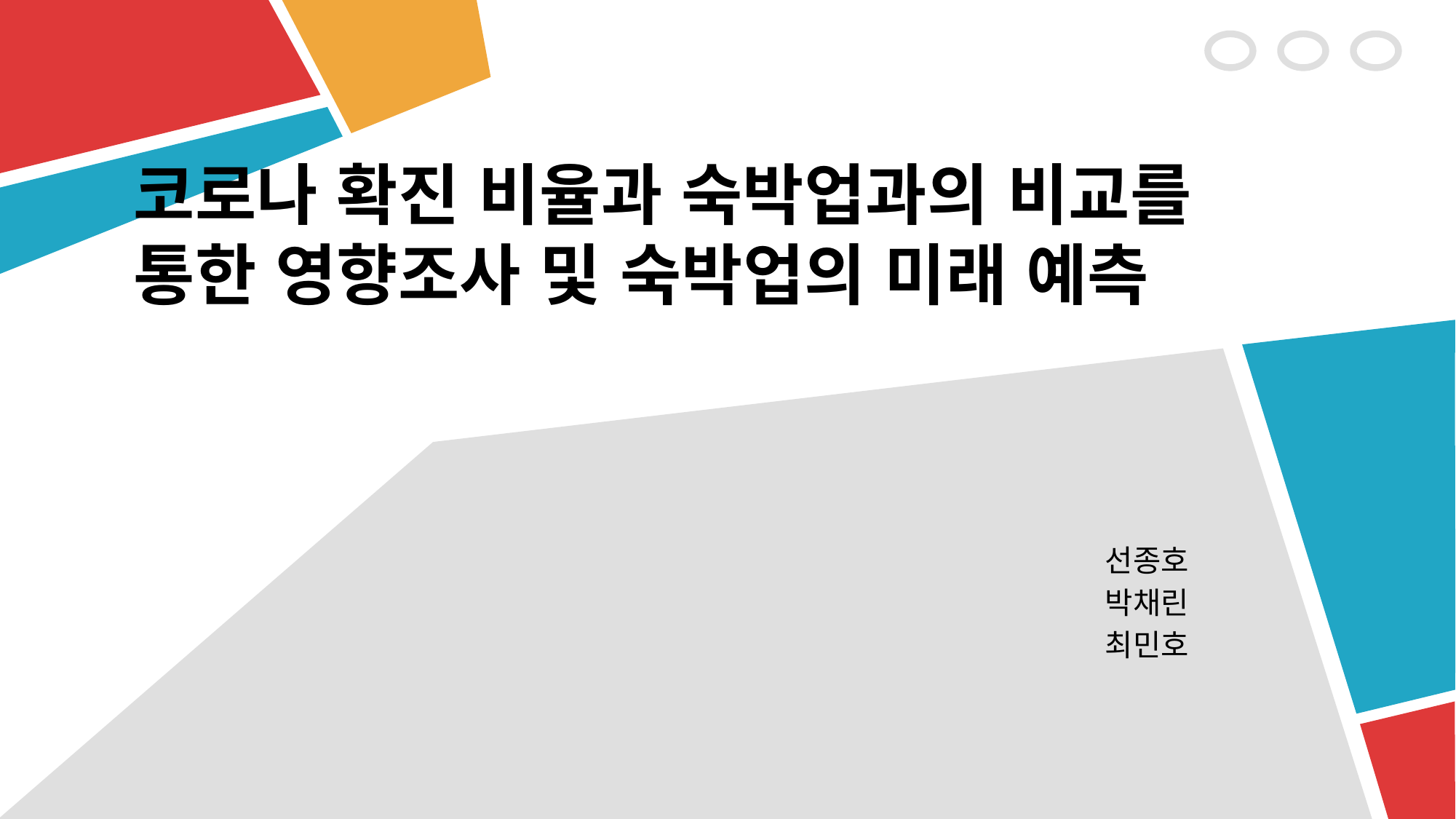

# 코로나 확진 비율과 숙박업과의 비교를 통한 영향조사 및 숙박업의 미래 예측
선종호
박채린
최민호